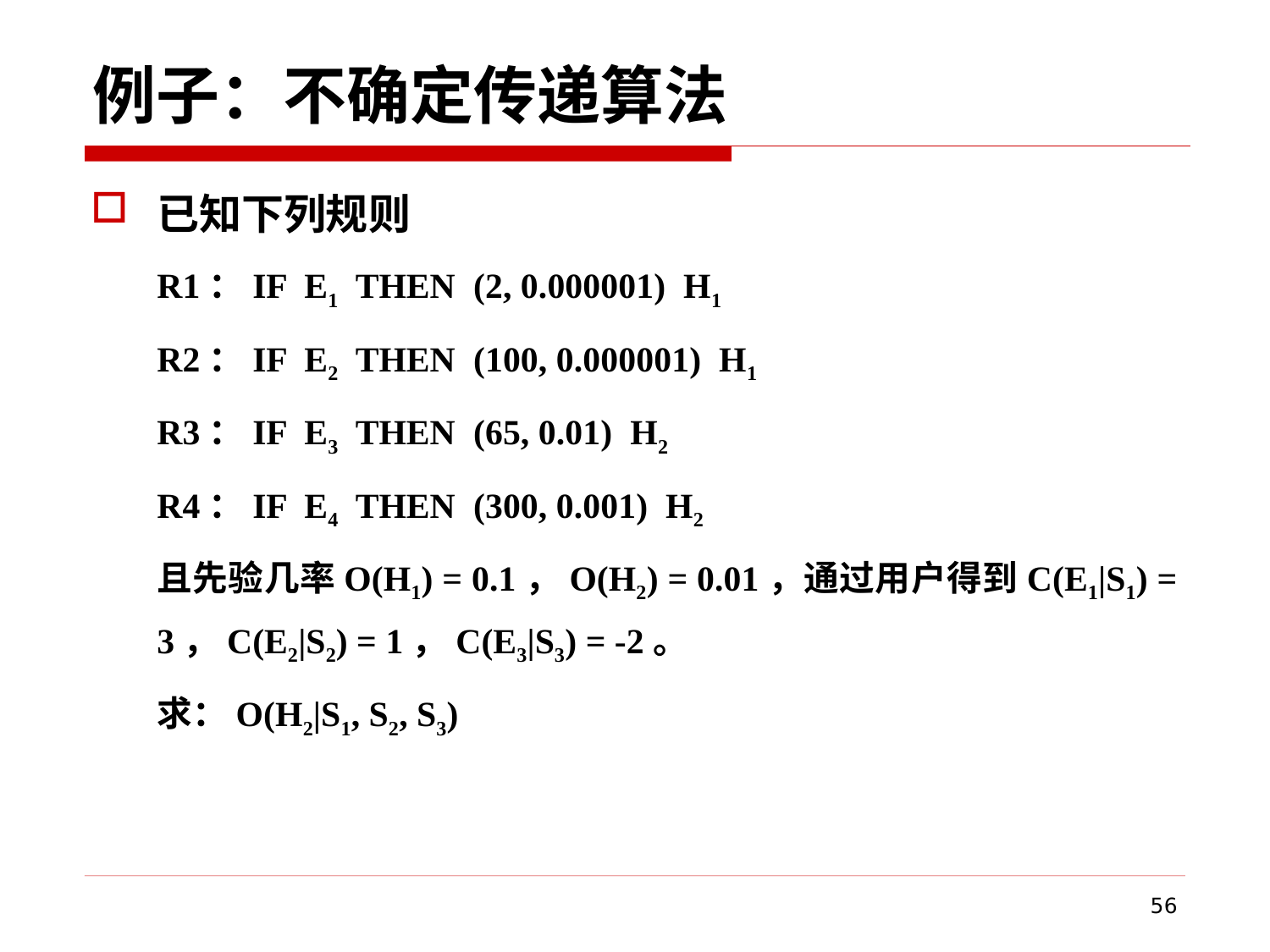

# 例子：不确定传递算法
已知下列规则
R1：IF  E1  THEN  (2, 0.000001)  H1
R2：IF  E2  THEN  (100, 0.000001)  H1
R3：IF  E3  THEN  (65, 0.01)  H2
R4：IF  E4  THEN  (300, 0.001)  H2
且先验几率O(H1) = 0.1，O(H2) = 0.01，通过用户得到C(E1|S1) = 3，C(E2|S2) = 1，C(E3|S3) = -2。
求：O(H2|S1, S2, S3)

56